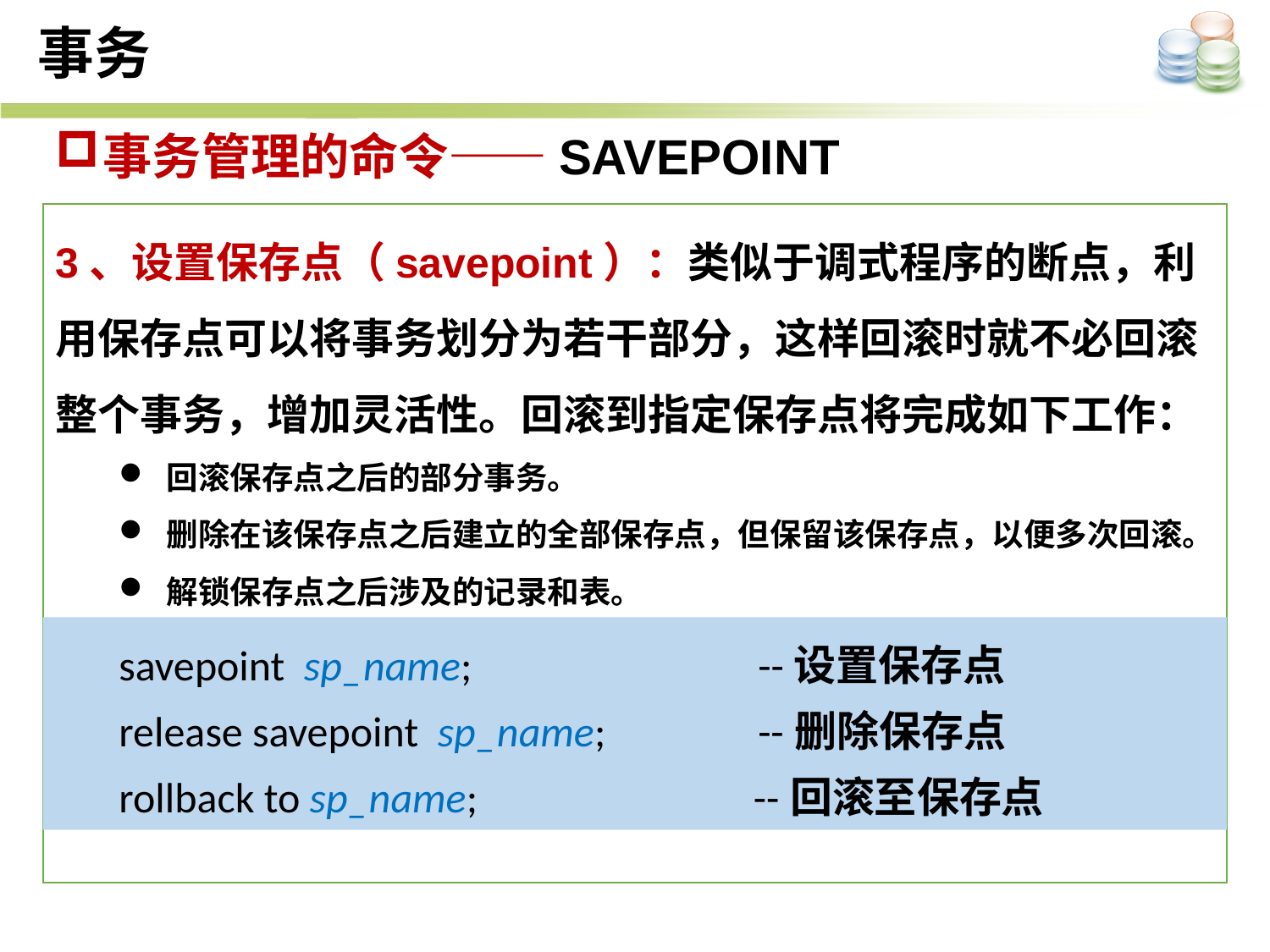

事务
事务管理的命令——SAVEPOINT
3、设置保存点（savepoint）：类似于调式程序的断点，利用保存点可以将事务划分为若干部分，这样回滚时就不必回滚整个事务，增加灵活性。回滚到指定保存点将完成如下工作：
回滚保存点之后的部分事务。
删除在该保存点之后建立的全部保存点，但保留该保存点，以便多次回滚。
解锁保存点之后涉及的记录和表。
savepoint  sp_name;                              --设置保存点
release savepoint  sp_name;                --删除保存点
rollback to sp_name;                             --回滚至保存点
22